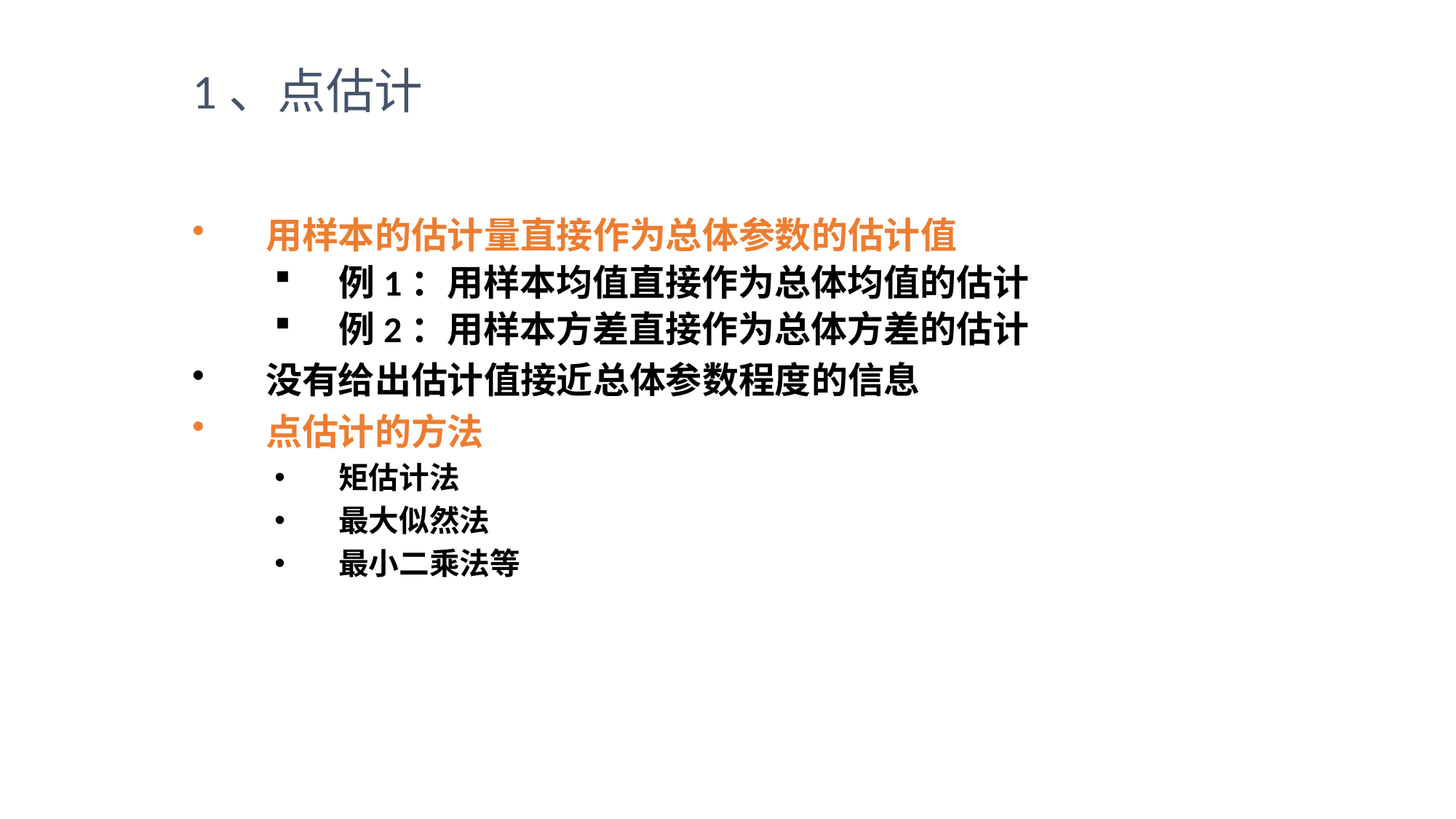

# 1、点估计
用样本的估计量直接作为总体参数的估计值
例1：用样本均值直接作为总体均值的估计
例2：用样本方差直接作为总体方差的估计
没有给出估计值接近总体参数程度的信息
点估计的方法
矩估计法
最大似然法
最小二乘法等